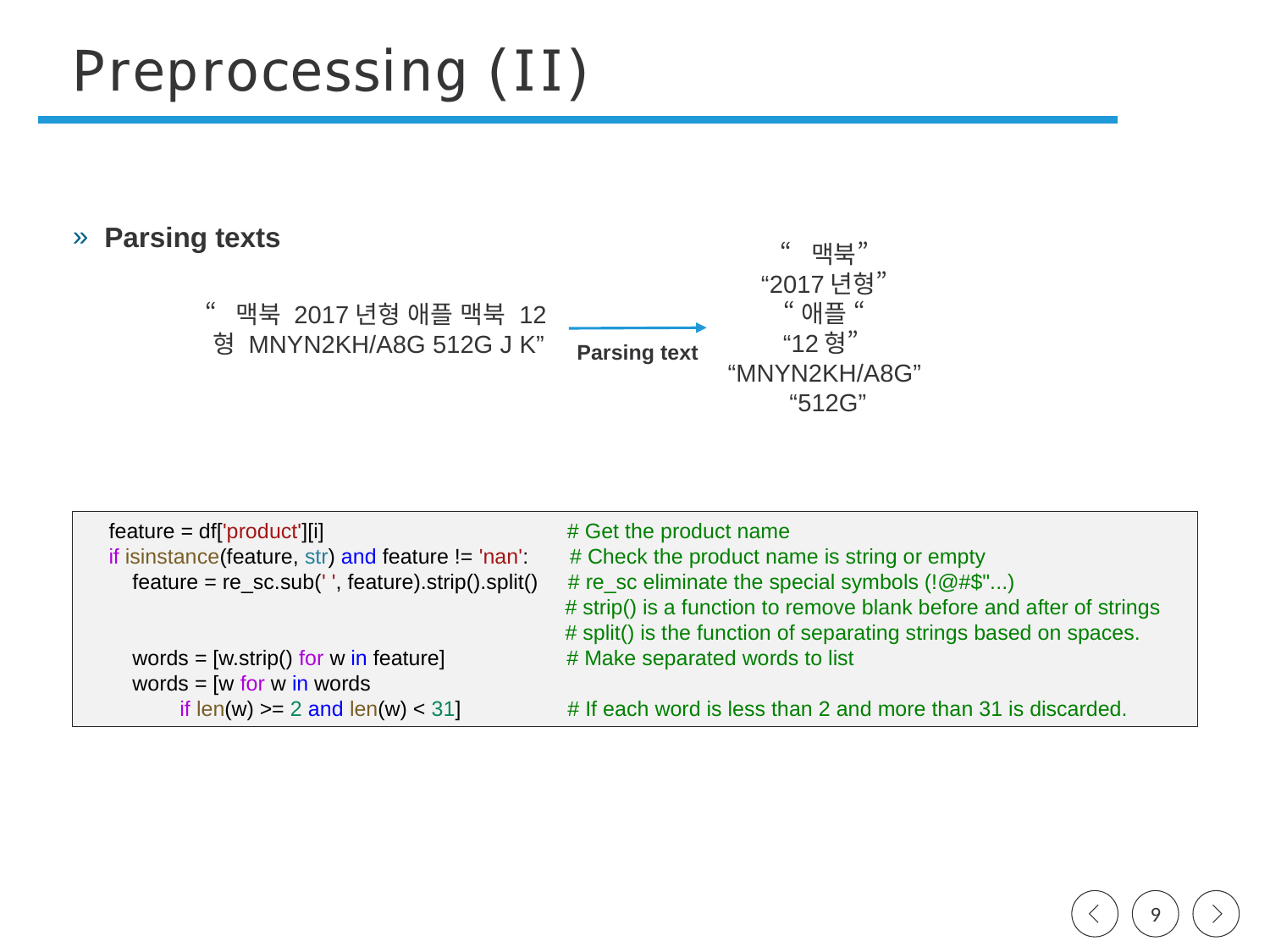

# Preprocessing (II)
Parsing texts
“맥북”
 “2017년형”
“애플 “
“12형”
“MNYN2KH/A8G”
 “512G”
“맥북 2017년형 애플 맥북 12형 MNYN2KH/A8G 512G J K”
Parsing text
    feature = df['product'][i]                                         # Get the product name
    if isinstance(feature, str) and feature != 'nan':       # Check the product name is string or empty
        feature = re_sc.sub(' ', feature).strip().split()     # re_sc eliminate the special symbols (!@#$"...)
                                                                                 # strip() is a function to remove blank before and after of strings
                                                                                 # split() is the function of separating strings based on spaces.
        words = [w.strip() for w in feature]	                 # Make separated words to list
        words = [w for w in words
                if len(w) >= 2 and len(w) < 31]                  # If each word is less than 2 and more than 31 is discarded.